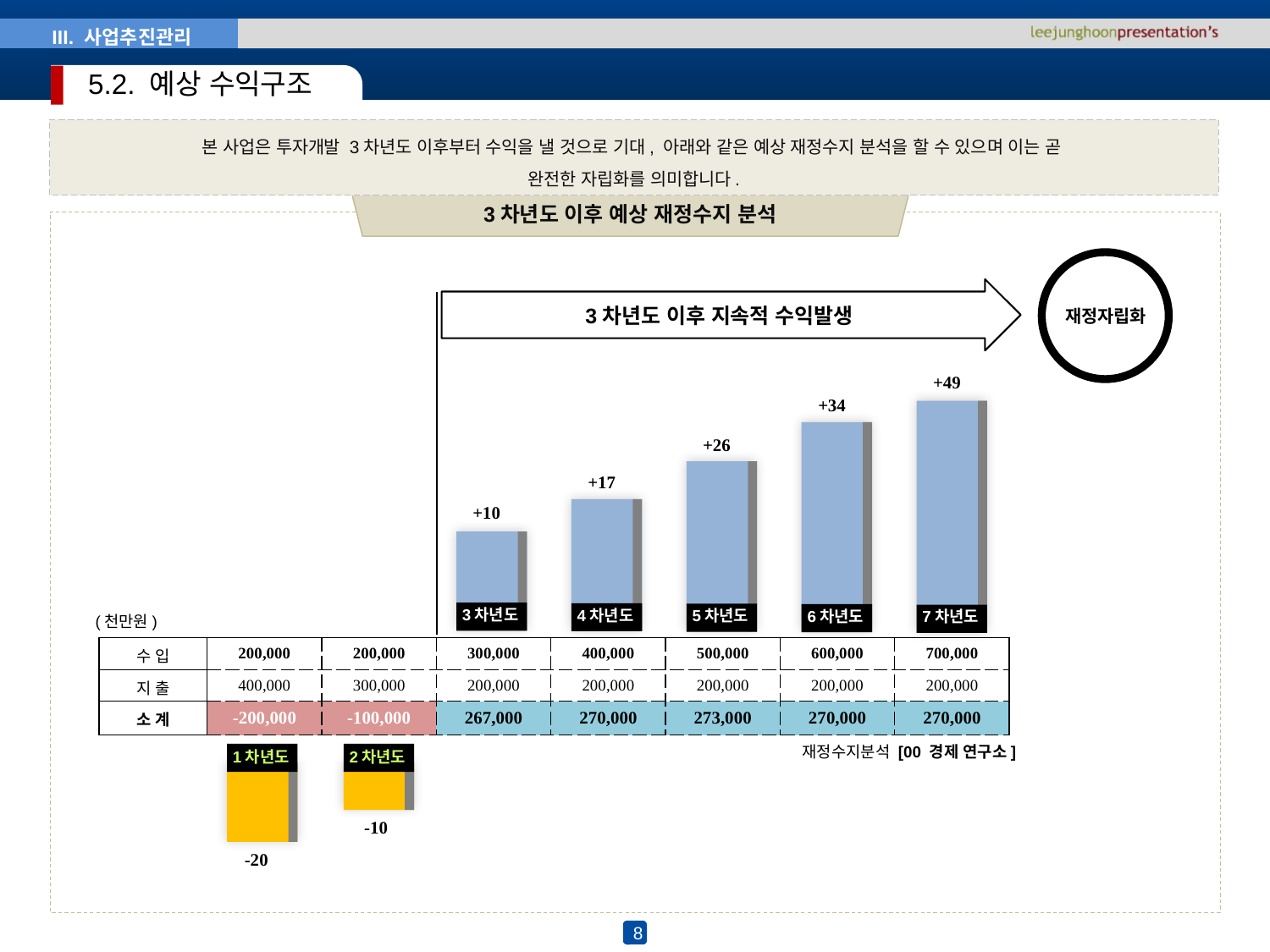

3차년도 이후 지속적 수익발생
재정자립화
+49
+34

+26

+17
+10

3차년도

4차년도
5차년도
6차년도
7차년도

(천만원)
| 수 입 | 200,000 | 200,000 | 300,000 | 400,000 | 500,000 | 600,000 | 700,000 |
| --- | --- | --- | --- | --- | --- | --- | --- |
| 지 출 | 400,000 | 300,000 | 200,000 | 200,000 | 200,000 | 200,000 | 200,000 |
| 소 계 | -200,000 | -100,000 | 267,000 | 270,000 | 273,000 | 270,000 | 270,000 |
재정수지분석 [00 경제 연구소]
1차년도
2차년도

-10
-20